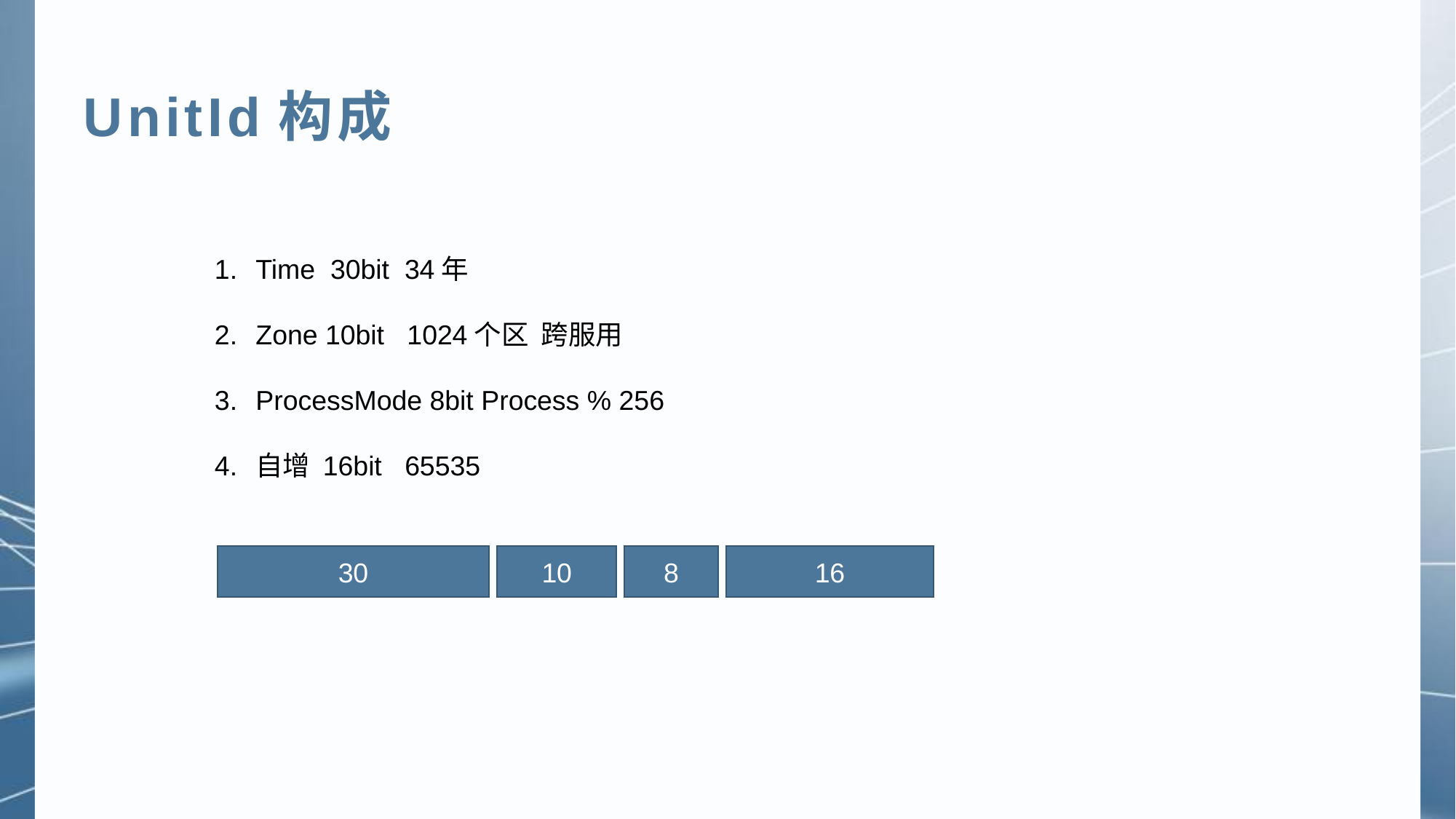

UnitId构成
Time  30bit  34年
Zone 10bit   1024个区  跨服用
ProcessMode 8bit Process % 256
自增 16bit   65535
30
10
8
16